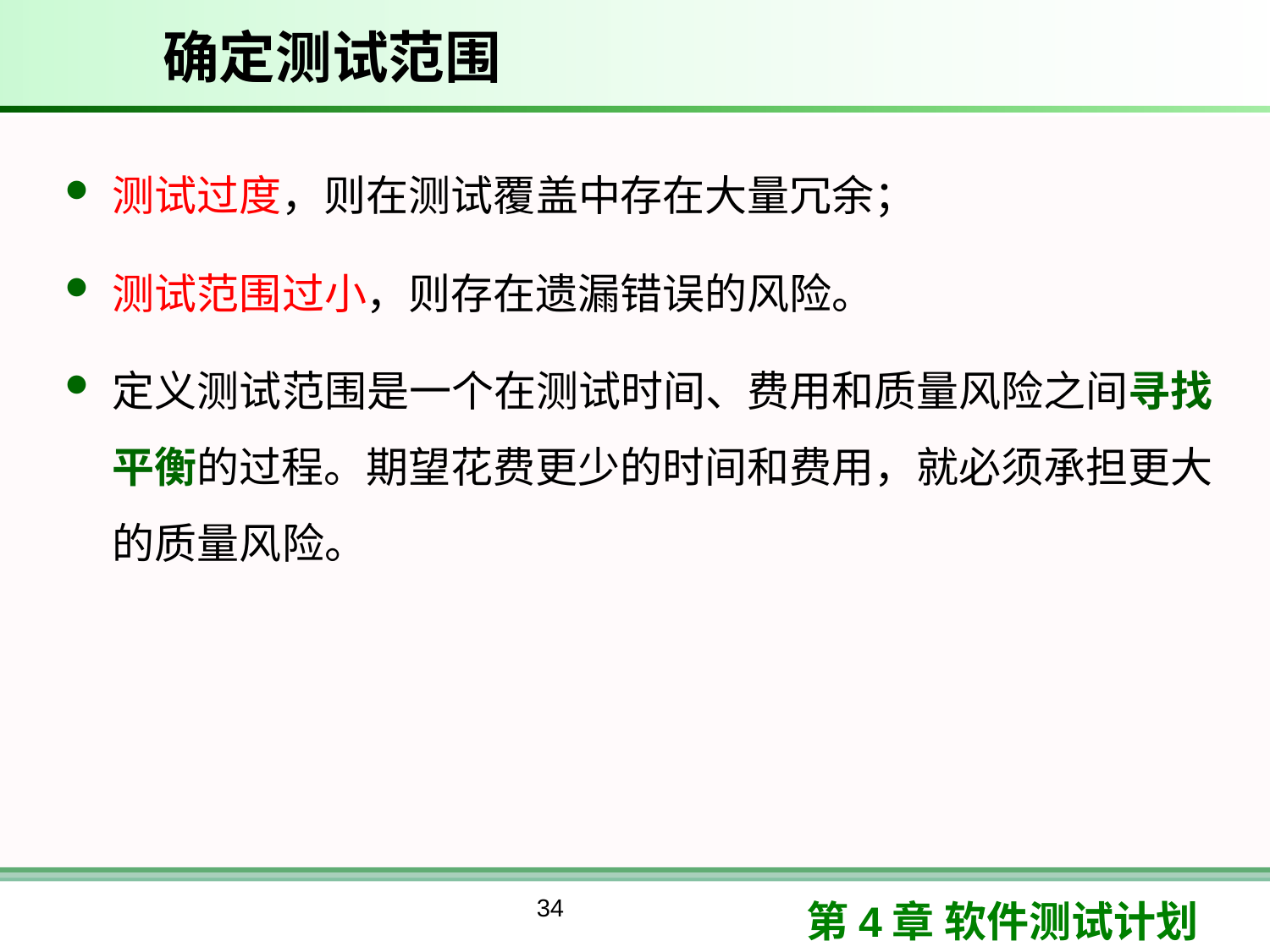

# 确定测试范围
测试过度，则在测试覆盖中存在大量冗余；
测试范围过小，则存在遗漏错误的风险。
定义测试范围是一个在测试时间、费用和质量风险之间寻找平衡的过程。期望花费更少的时间和费用，就必须承担更大的质量风险。
34